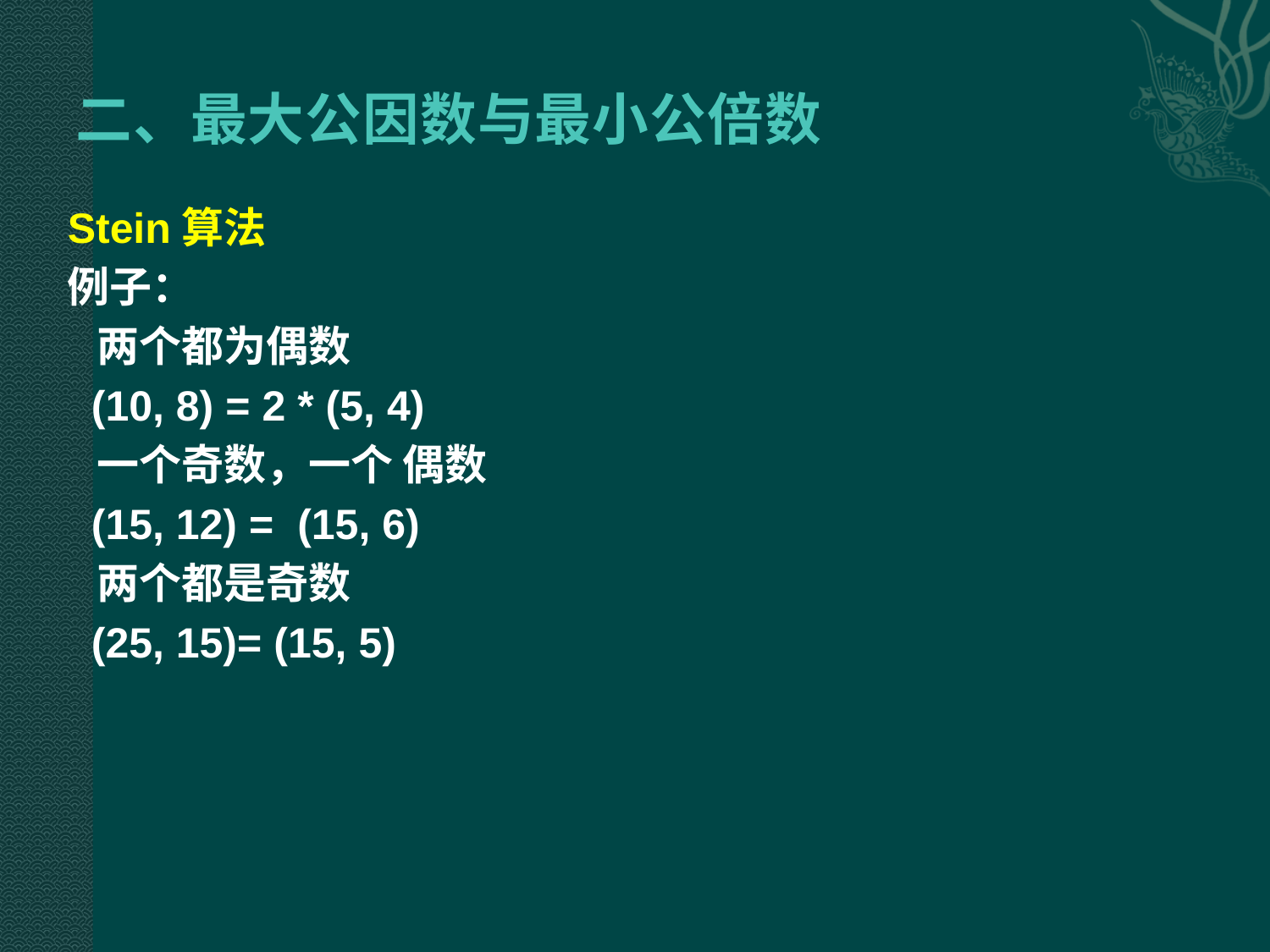

# 二、最大公因数与最小公倍数
Stein算法
例子：
  两个都为偶数
  (10, 8) = 2 * (5, 4)
  一个奇数，一个 偶数
  (15, 12) =  (15, 6)
  两个都是奇数
  (25, 15)= (15, 5)